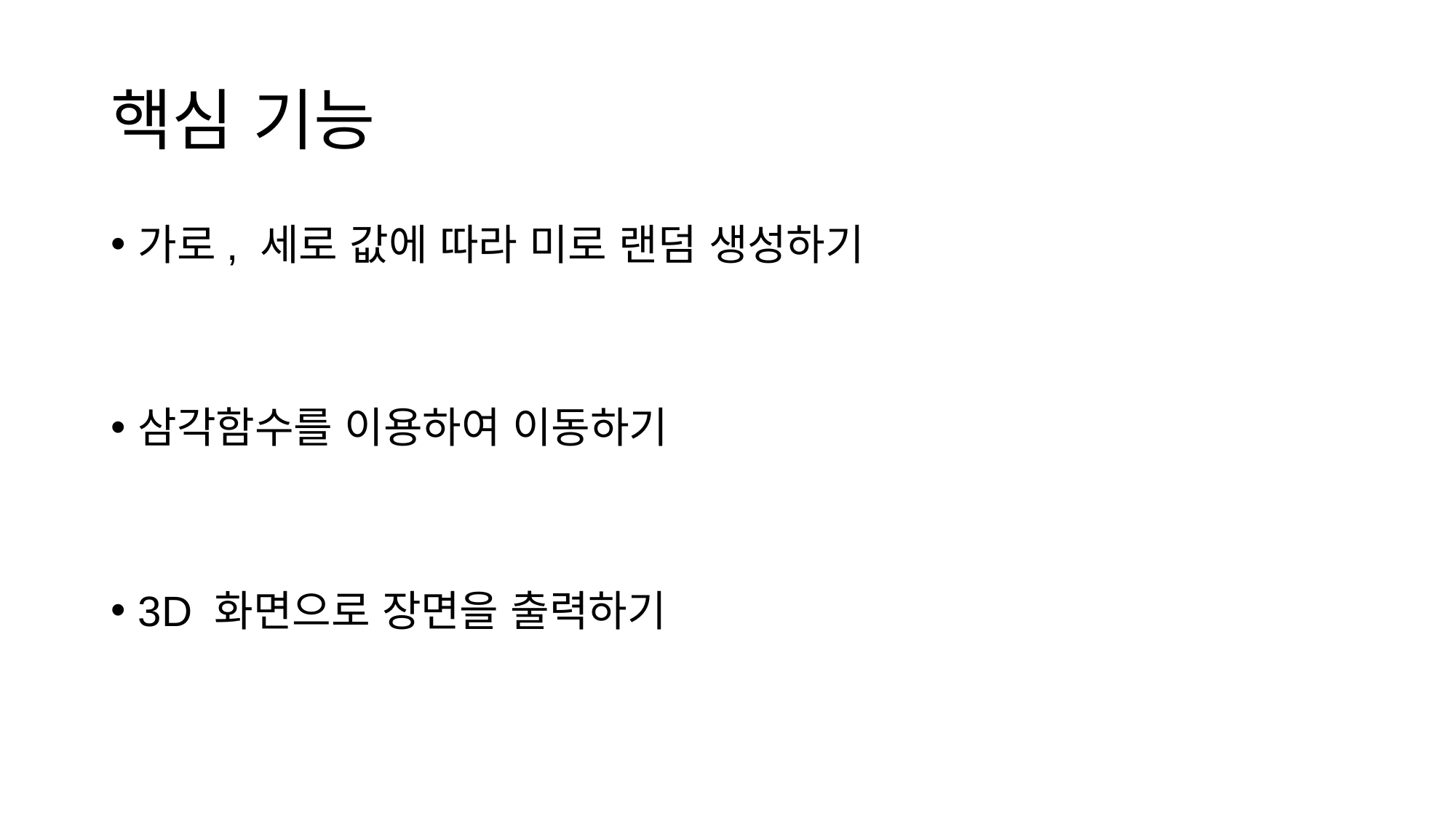

# 핵심 기능
가로, 세로 값에 따라 미로 랜덤 생성하기

삼각함수를 이용하여 이동하기

3D 화면으로 장면을 출력하기